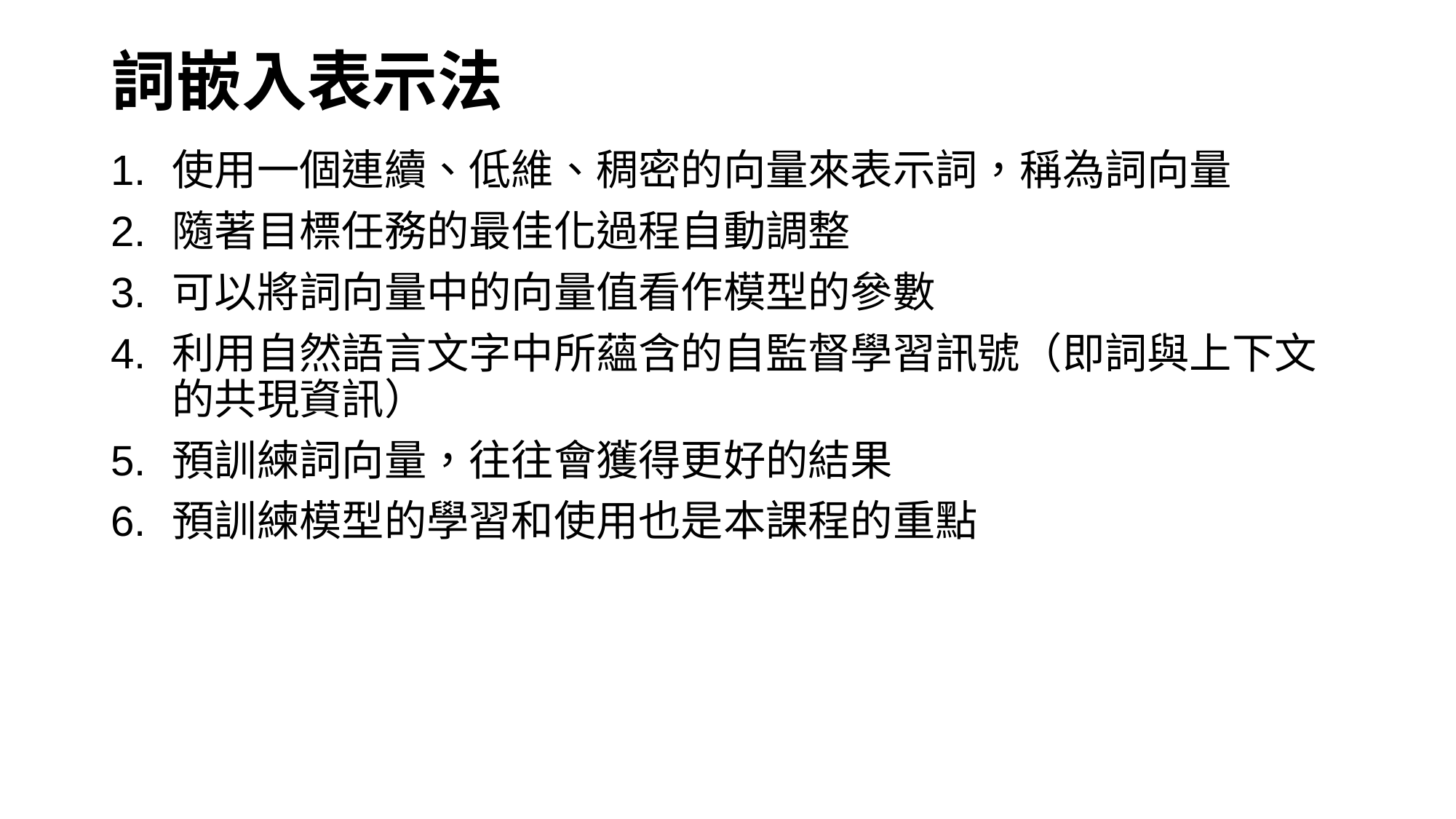

# 詞嵌入表示法
使用一個連續、低維、稠密的向量來表示詞，稱為詞向量
隨著目標任務的最佳化過程自動調整
可以將詞向量中的向量值看作模型的參數
利用自然語言文字中所蘊含的自監督學習訊號（即詞與上下文的共現資訊）
預訓練詞向量，往往會獲得更好的結果
預訓練模型的學習和使用也是本課程的重點